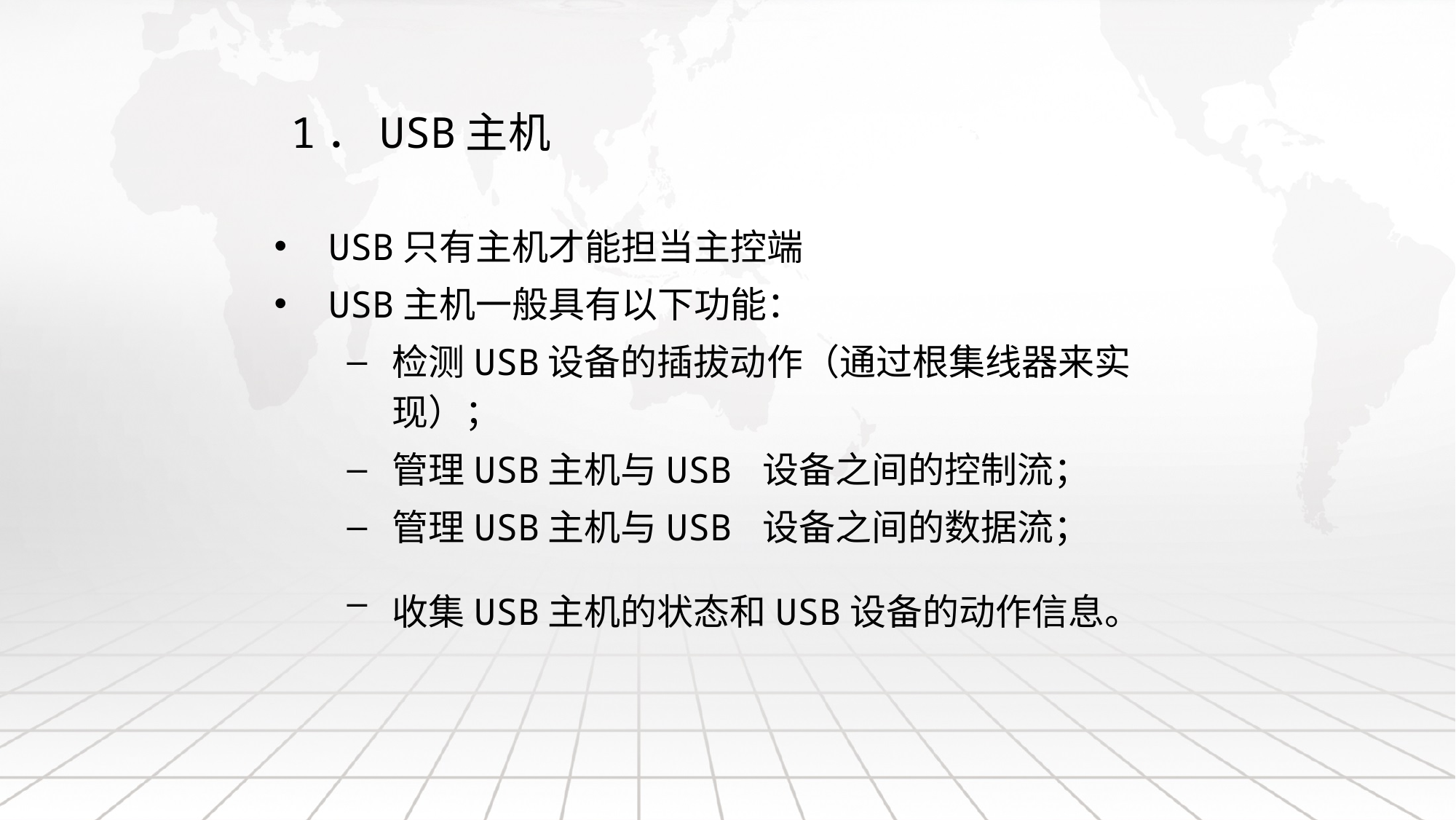

# 1．USB主机
USB只有主机才能担当主控端
USB主机一般具有以下功能：
检测USB设备的插拔动作（通过根集线器来实现）；
管理USB主机与USB 设备之间的控制流；
管理USB主机与USB 设备之间的数据流；
收集USB主机的状态和USB设备的动作信息。